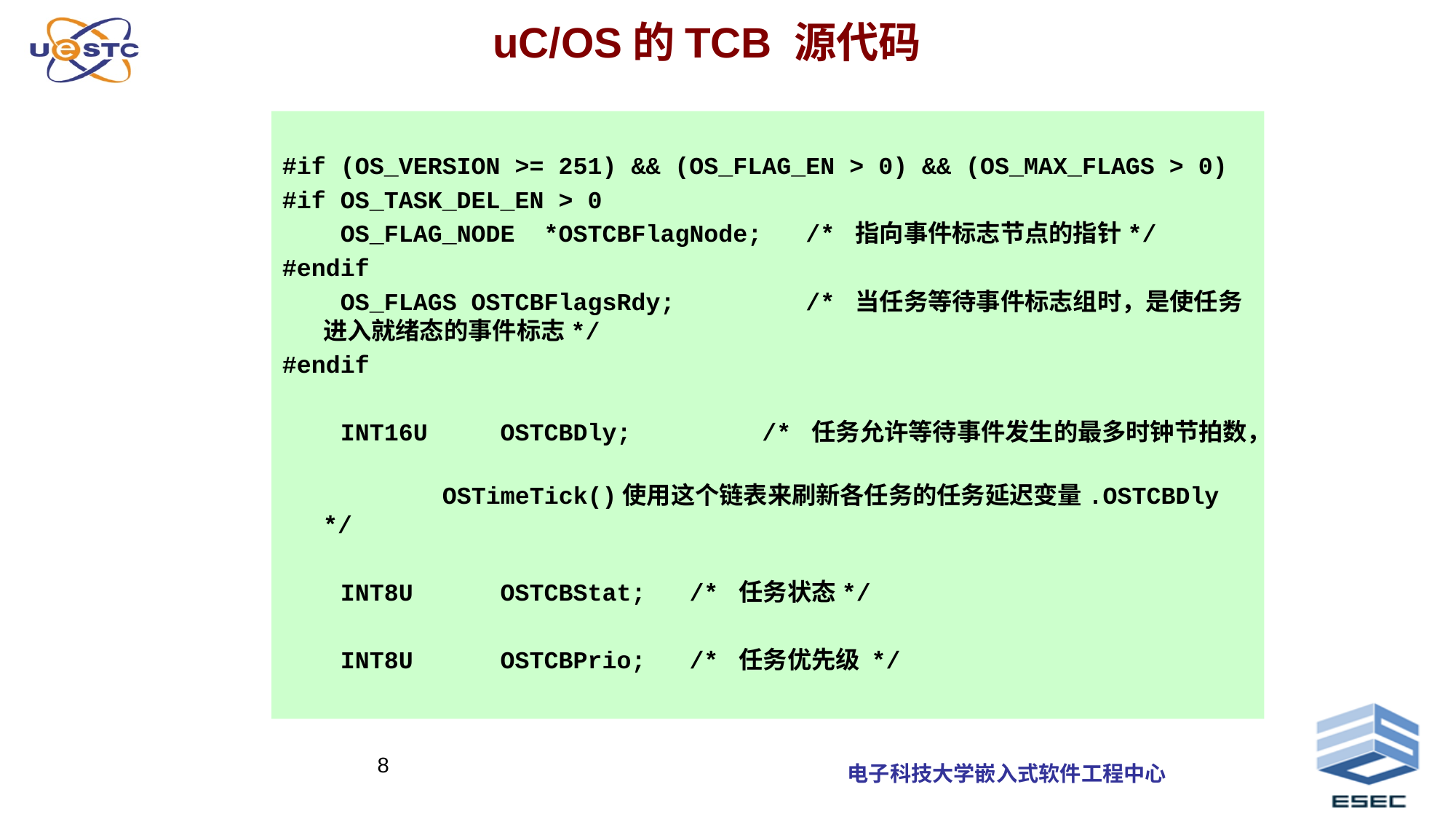

uC/OS的TCB 源代码

#if (OS_VERSION >= 251) && (OS_FLAG_EN > 0) && (OS_MAX_FLAGS > 0)
#if OS_TASK_DEL_EN > 0
    OS_FLAG_NODE  *OSTCBFlagNode;   /* 指向事件标志节点的指针*/
#endif
    OS_FLAGS OSTCBFlagsRdy;         /* 当任务等待事件标志组时，是使任务进入就绪态的事件标志*/
#endif

    INT16U     OSTCBDly;         /* 任务允许等待事件发生的最多时钟节拍数，
           OSTimeTick()使用这个链表来刷新各任务的任务延迟变量.OSTCBDly */

    INT8U      OSTCBStat;   /* 任务状态*/

    INT8U      OSTCBPrio;   /* 任务优先级 */
8